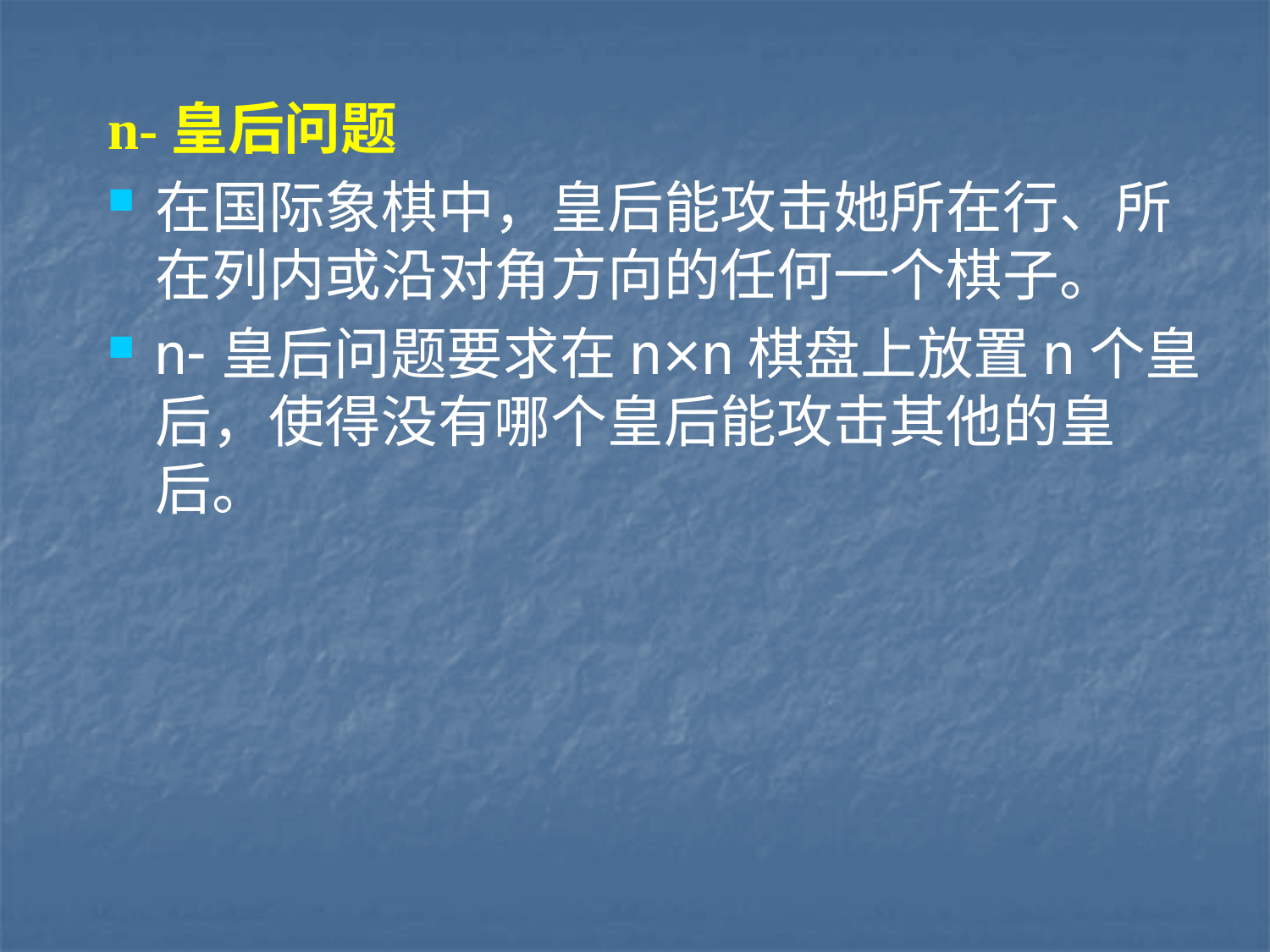

n-皇后问题
在国际象棋中，皇后能攻击她所在行、所在列内或沿对角方向的任何一个棋子。
n-皇后问题要求在n×n棋盘上放置n个皇后，使得没有哪个皇后能攻击其他的皇后。